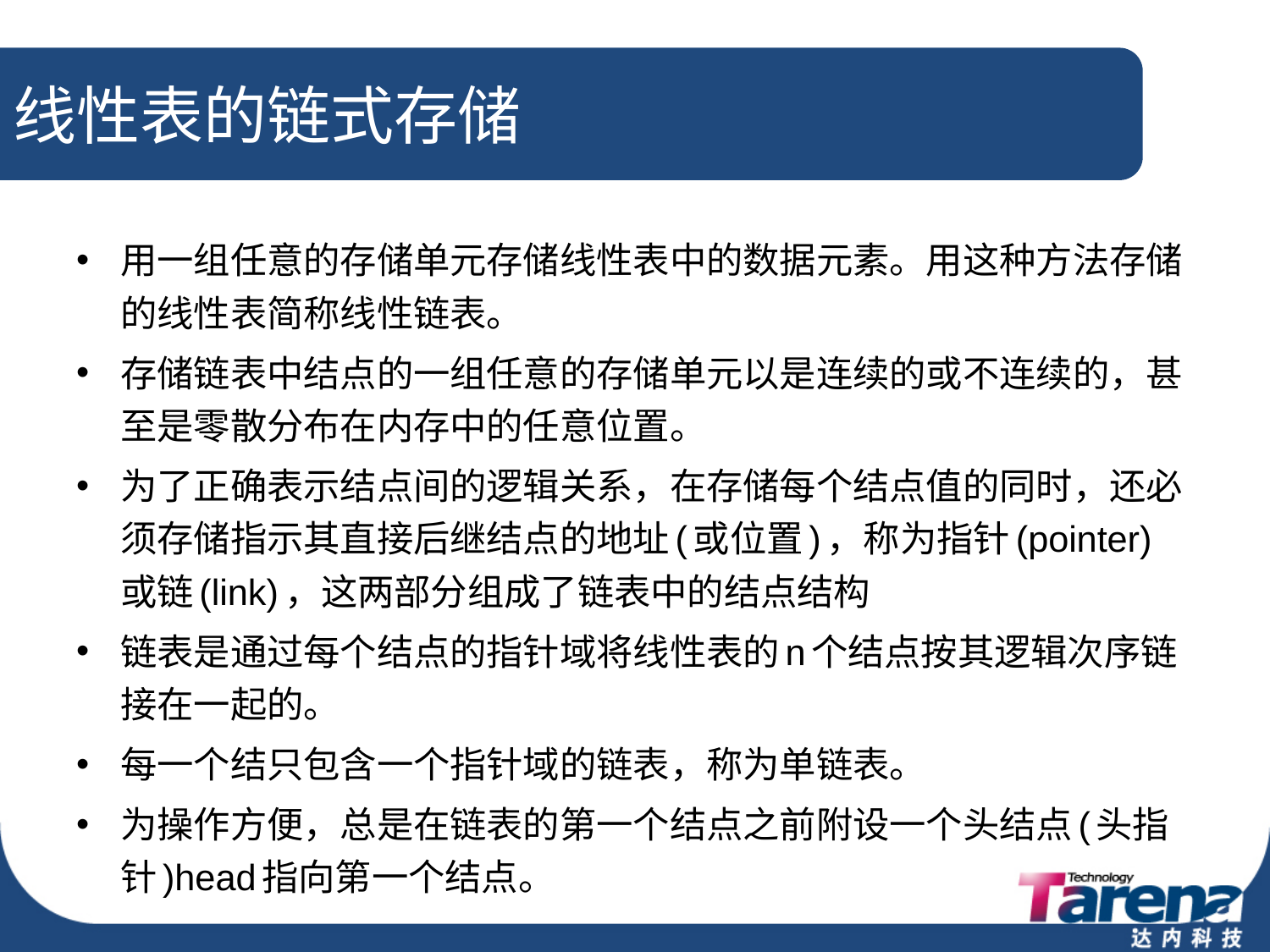

# 线性表的链式存储
用一组任意的存储单元存储线性表中的数据元素。用这种方法存储的线性表简称线性链表。
存储链表中结点的一组任意的存储单元以是连续的或不连续的，甚至是零散分布在内存中的任意位置。
为了正确表示结点间的逻辑关系，在存储每个结点值的同时，还必须存储指示其直接后继结点的地址(或位置)，称为指针(pointer)或链(link)，这两部分组成了链表中的结点结构
链表是通过每个结点的指针域将线性表的n个结点按其逻辑次序链接在一起的。
每一个结只包含一个指针域的链表，称为单链表。
为操作方便，总是在链表的第一个结点之前附设一个头结点(头指针)head指向第一个结点。